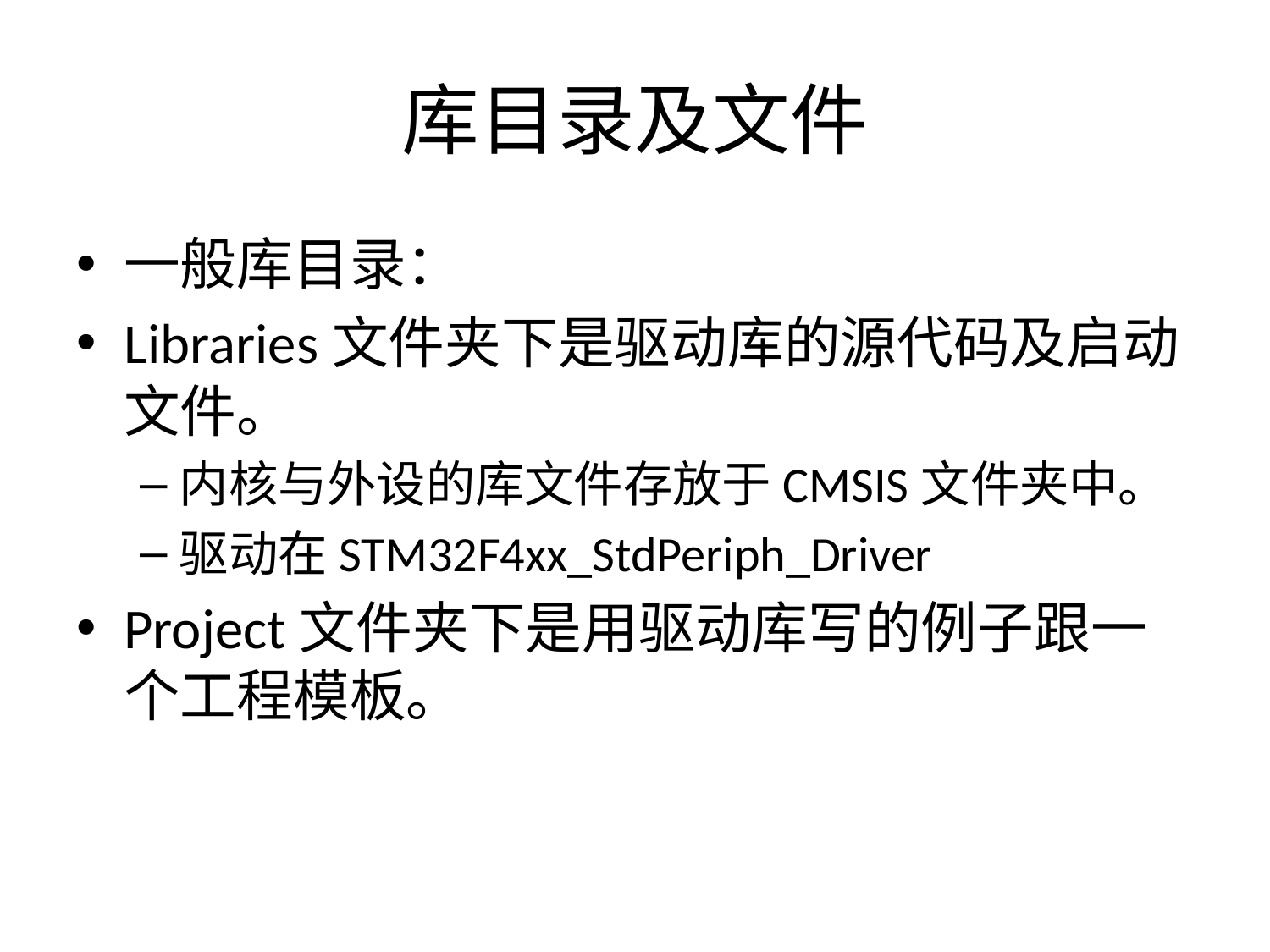

# 库目录及文件
一般库目录：
Libraries文件夹下是驱动库的源代码及启动文件。
内核与外设的库文件存放于CMSIS文件夹中。
驱动在STM32F4xx_StdPeriph_Driver
Project文件夹下是用驱动库写的例子跟一个工程模板。